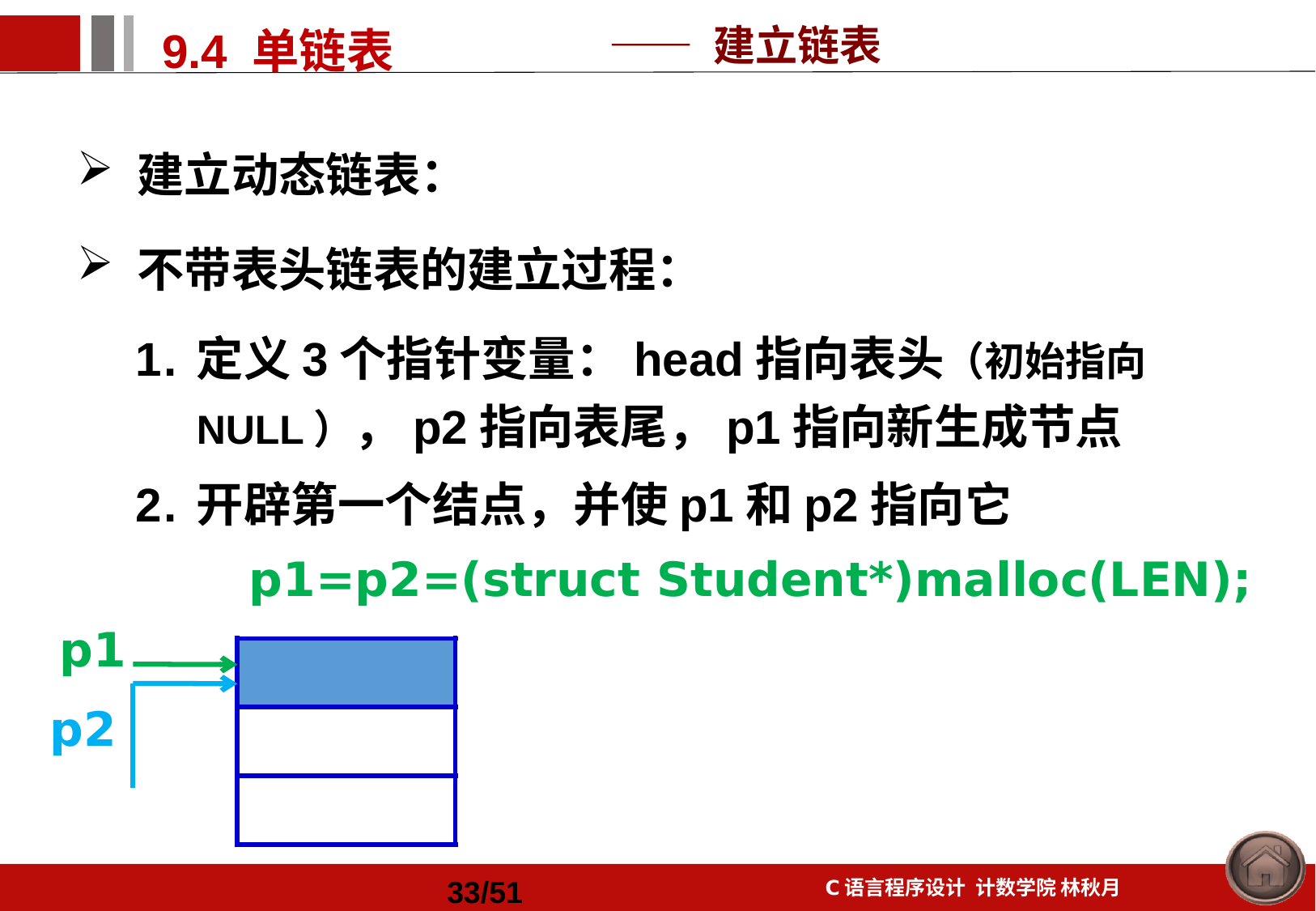

—— 建立链表
建立动态链表：
不带表头链表的建立过程：
定义3个指针变量：head指向表头（初始指向NULL），p2指向表尾，p1指向新生成节点
开辟第一个结点，并使p1和p2指向它
p1=p2=(struct Student*)malloc(LEN);
p1
|  |
| --- |
|  |
|  |
p2